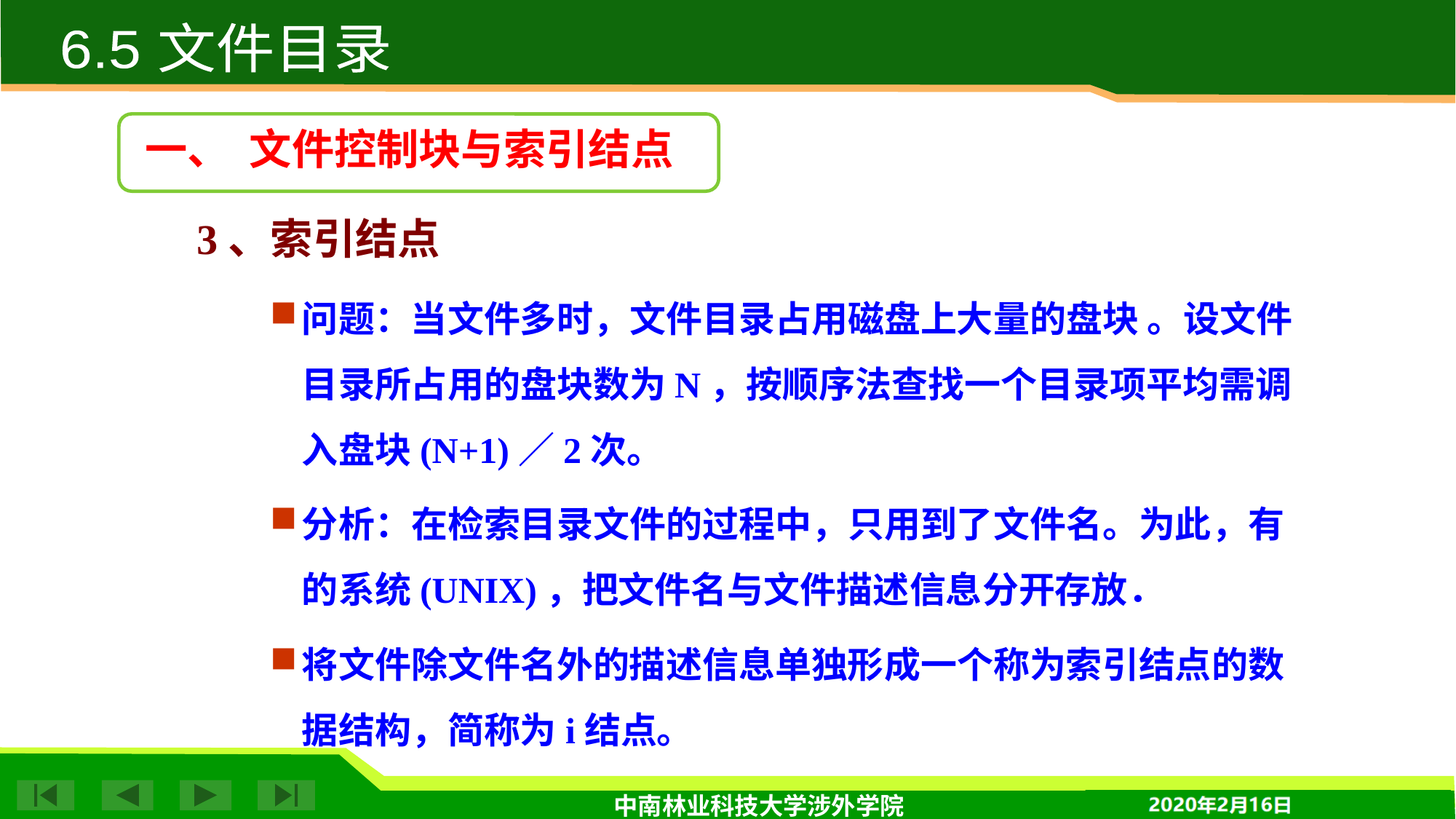

6.5 文件目录

一、  文件控制块与索引结点
3、索引结点
问题：当文件多时，文件目录占用磁盘上大量的盘块 。设文件目录所占用的盘块数为N，按顺序法查找一个目录项平均需调入盘块(N+1)／2次。
分析：在检索目录文件的过程中，只用到了文件名。为此，有的系统(UNIX)，把文件名与文件描述信息分开存放．
将文件除文件名外的描述信息单独形成一个称为索引结点的数据结构，简称为i结点。